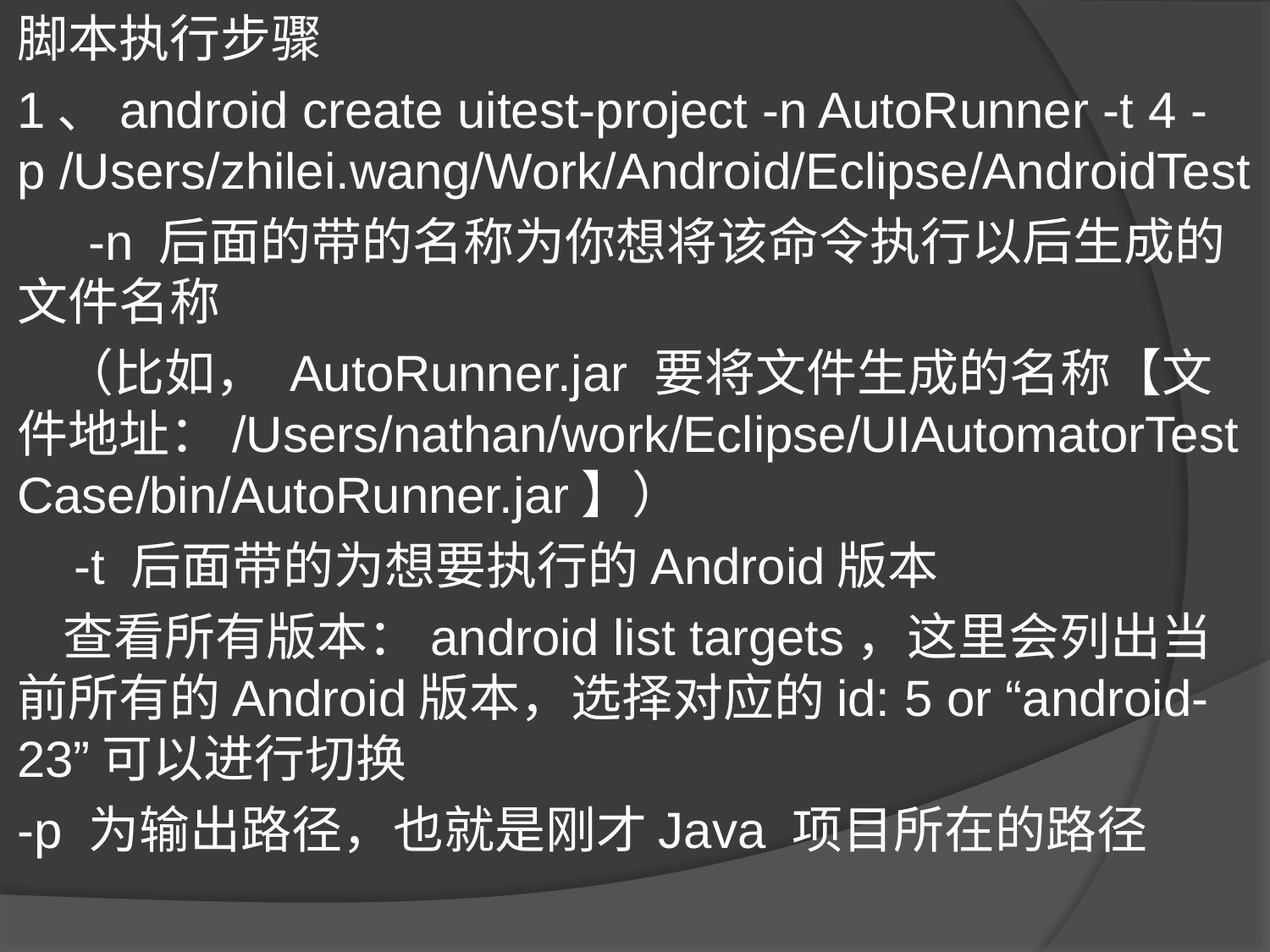

脚本执行步骤
1、android create uitest-project -n AutoRunner -t 4 -p /Users/zhilei.wang/Work/Android/Eclipse/AndroidTest
     -n 后面的带的名称为你想将该命令执行以后生成的文件名称
   （比如， AutoRunner.jar 要将文件生成的名称【文件地址：/Users/nathan/work/Eclipse/UIAutomatorTestCase/bin/AutoRunner.jar】）
    -t 后面带的为想要执行的Android版本
   查看所有版本：android list targets，这里会列出当前所有的Android版本，选择对应的id: 5 or “android-23”可以进行切换
-p 为输出路径，也就是刚才Java 项目所在的路径